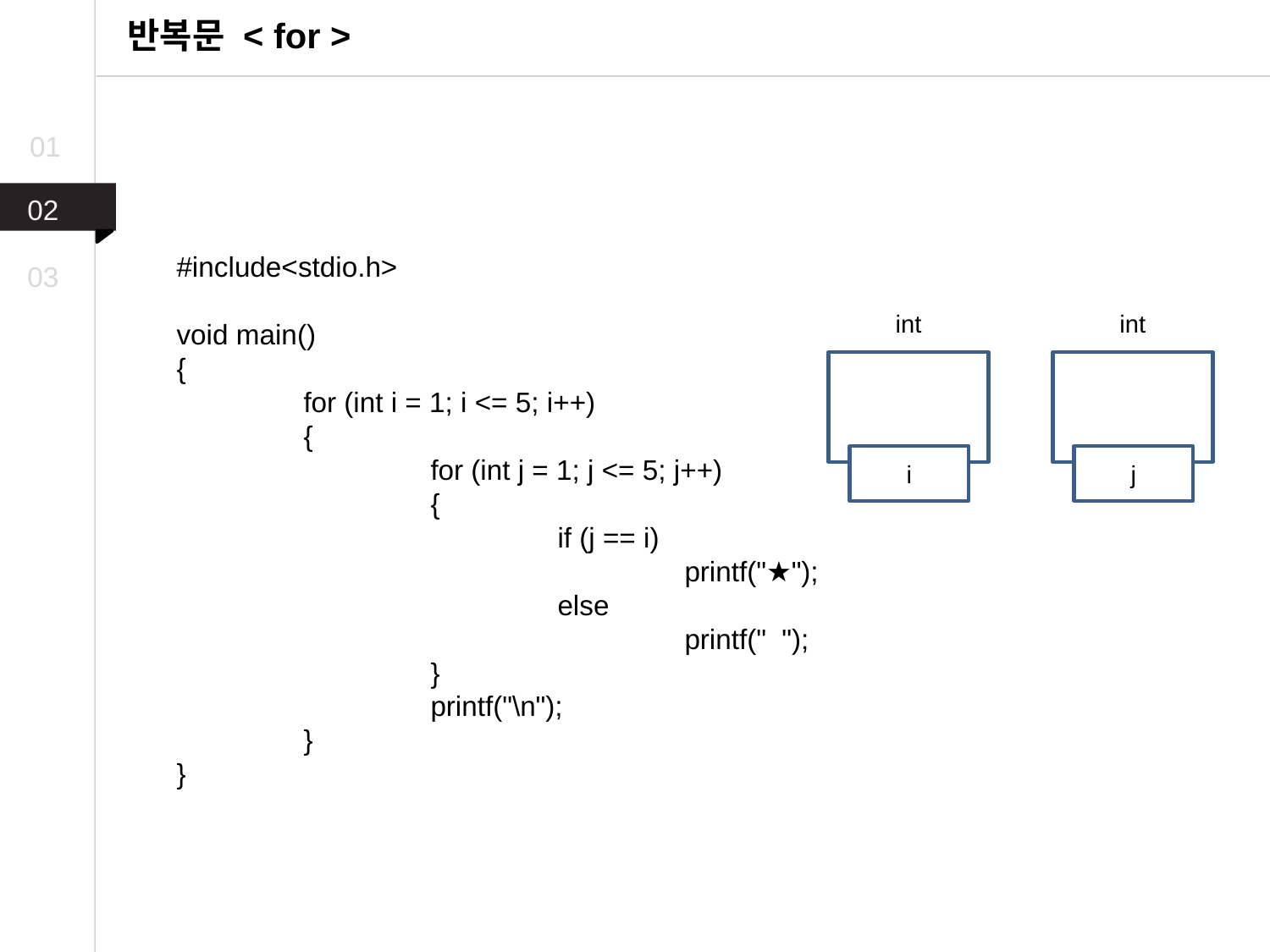

반복문 < for >
01

02

#include<stdio.h>

void main()
{
	for (int i = 1; i <= 5; i++)
	{
		for (int j = 1; j <= 5; j++)
		{
			if (j == i)
				printf("★");
			else
				printf("  ");
		}
		printf("\n");
	}
}
03
int
int

i
j